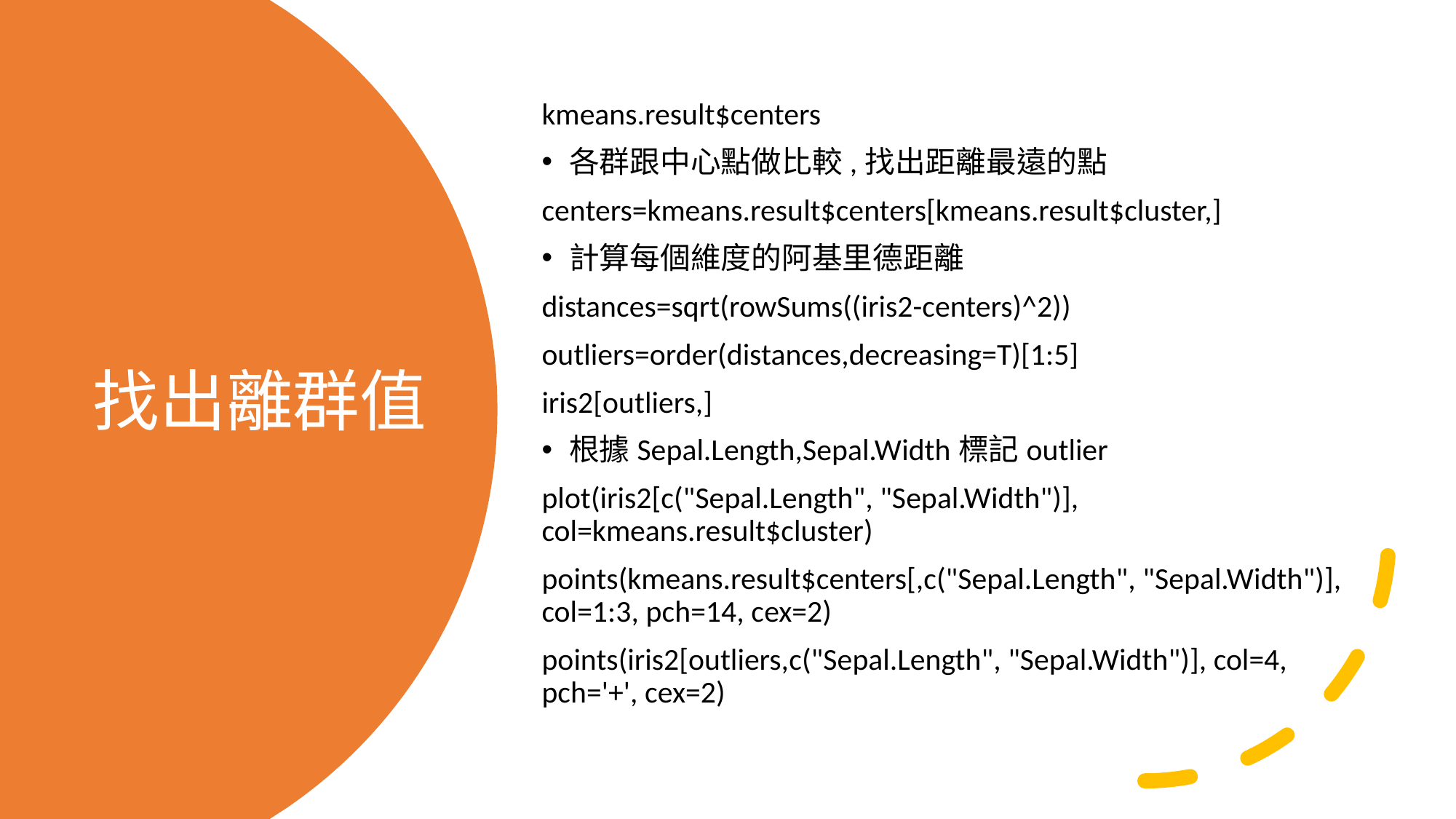

kmeans.result$centers
各群跟中心點做比較,找出距離最遠的點
centers=kmeans.result$centers[kmeans.result$cluster,]
計算每個維度的阿基里德距離
distances=sqrt(rowSums((iris2-centers)^2))
outliers=order(distances,decreasing=T)[1:5]
iris2[outliers,]
根據Sepal.Length,Sepal.Width標記outlier
plot(iris2[c("Sepal.Length", "Sepal.Width")], col=kmeans.result$cluster)
points(kmeans.result$centers[,c("Sepal.Length", "Sepal.Width")], col=1:3, pch=14, cex=2)
points(iris2[outliers,c("Sepal.Length", "Sepal.Width")], col=4, pch='+', cex=2)
# 找出離群值